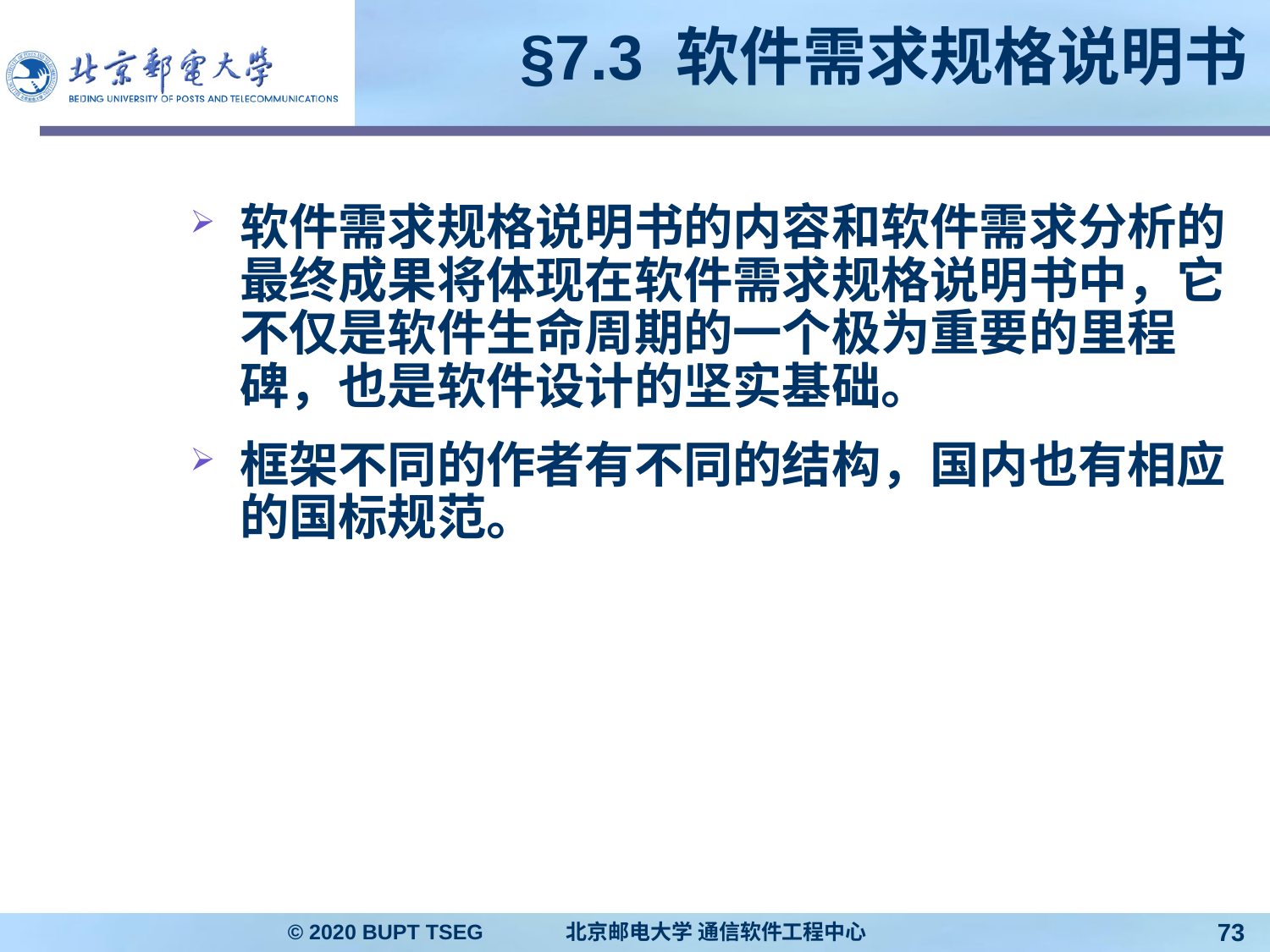

# §7.3 软件需求规格说明书
软件需求规格说明书的内容和软件需求分析的最终成果将体现在软件需求规格说明书中，它不仅是软件生命周期的一个极为重要的里程碑，也是软件设计的坚实基础。
框架不同的作者有不同的结构，国内也有相应的国标规范。
© 2020 BUPT TSEG             北京邮电大学 通信软件工程中心